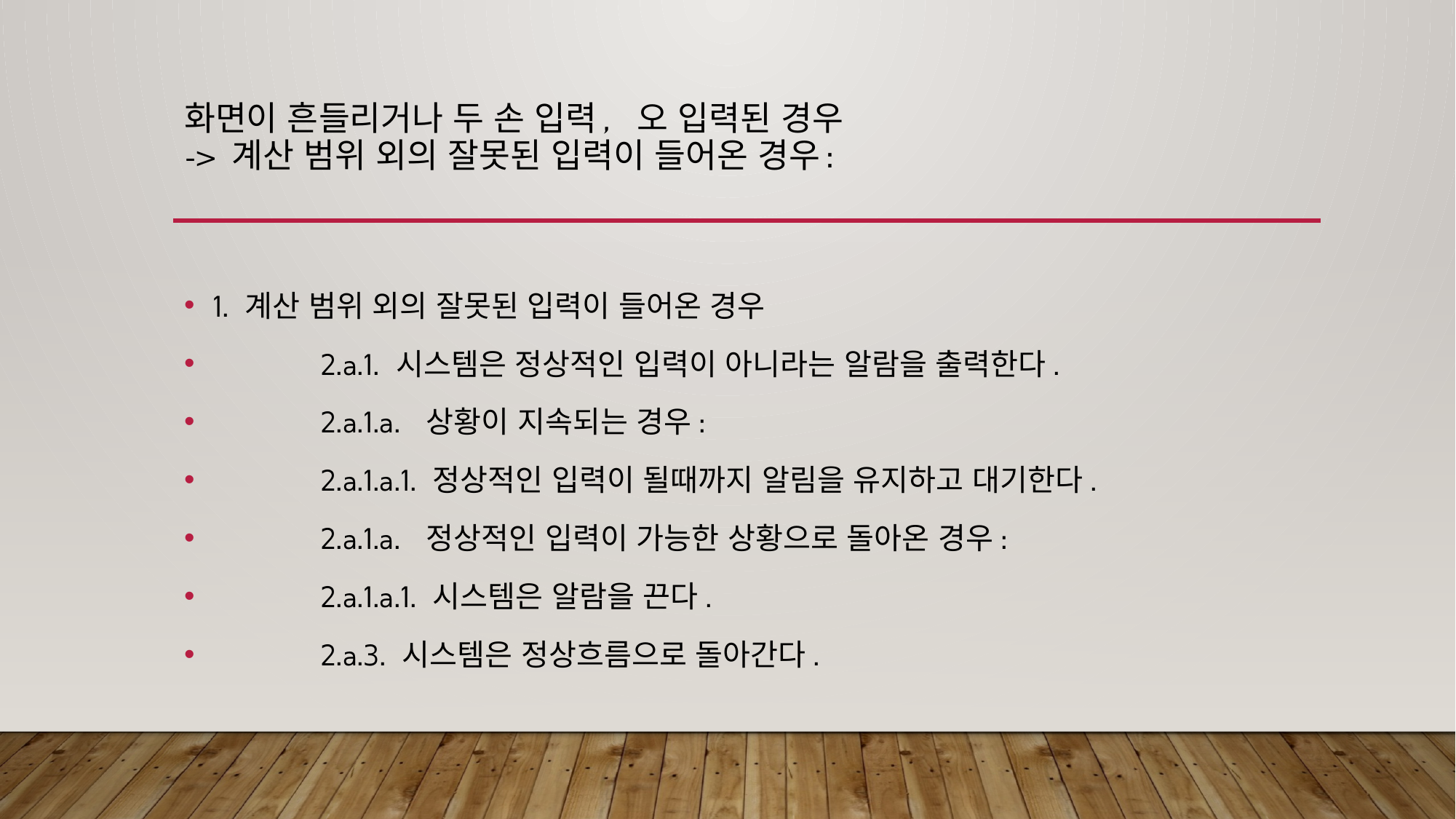

# 화면이 흔들리거나 두 손 입력,  오 입력된 경우 -> 계산 범위 외의 잘못된 입력이 들어온 경우:
1. 계산 범위 외의 잘못된 입력이 들어온 경우
	2.a.1. 시스템은 정상적인 입력이 아니라는 알람을 출력한다.
		2.a.1.a.  상황이 지속되는 경우:
			2.a.1.a.1. 정상적인 입력이 될때까지 알림을 유지하고 대기한다.
		2.a.1.a.  정상적인 입력이 가능한 상황으로 돌아온 경우:
			2.a.1.a.1. 시스템은 알람을 끈다.
	2.a.3. 시스템은 정상흐름으로 돌아간다.